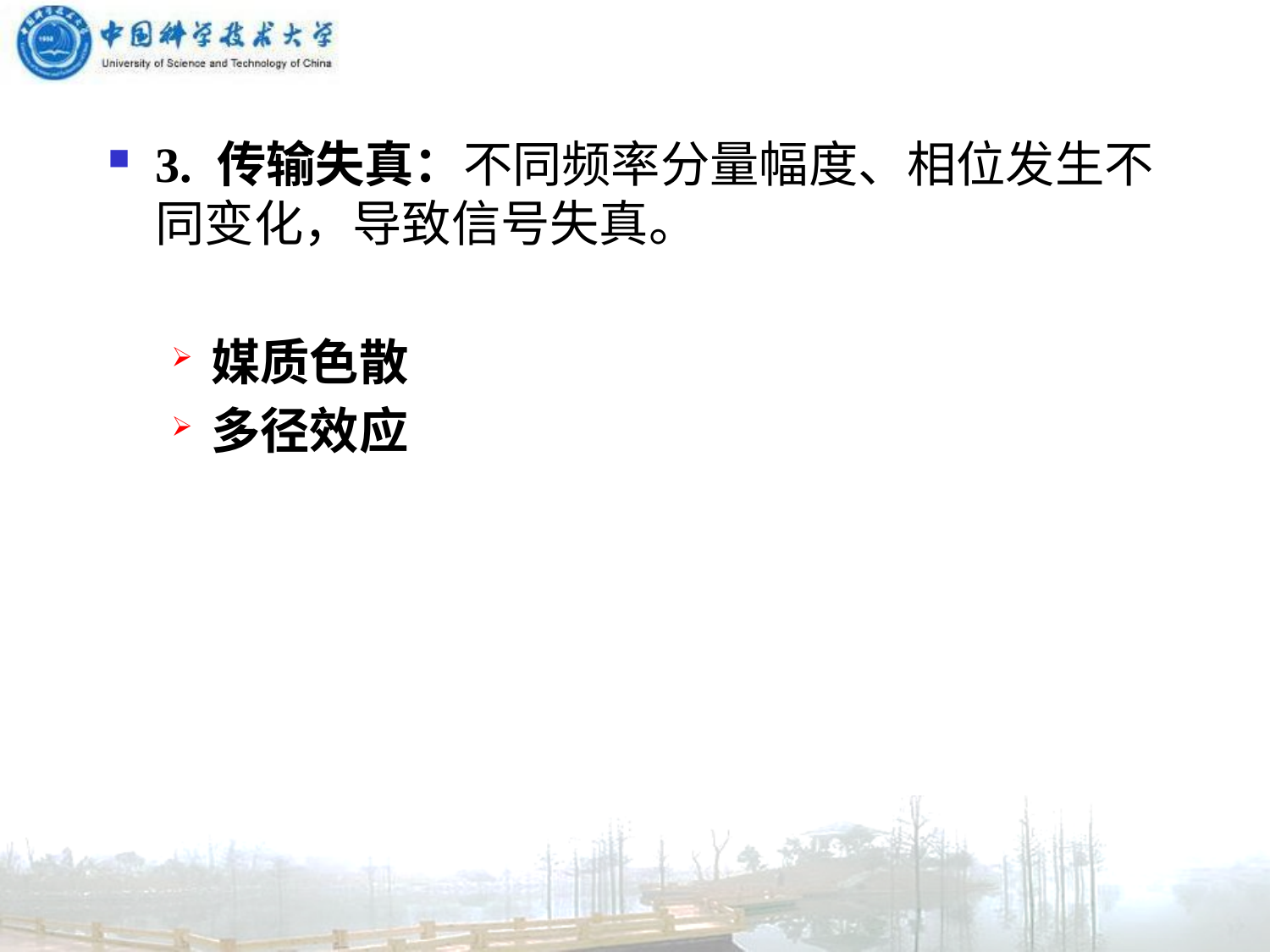

3. 传输失真：不同频率分量幅度、相位发生不同变化，导致信号失真。

媒质色散
多径效应